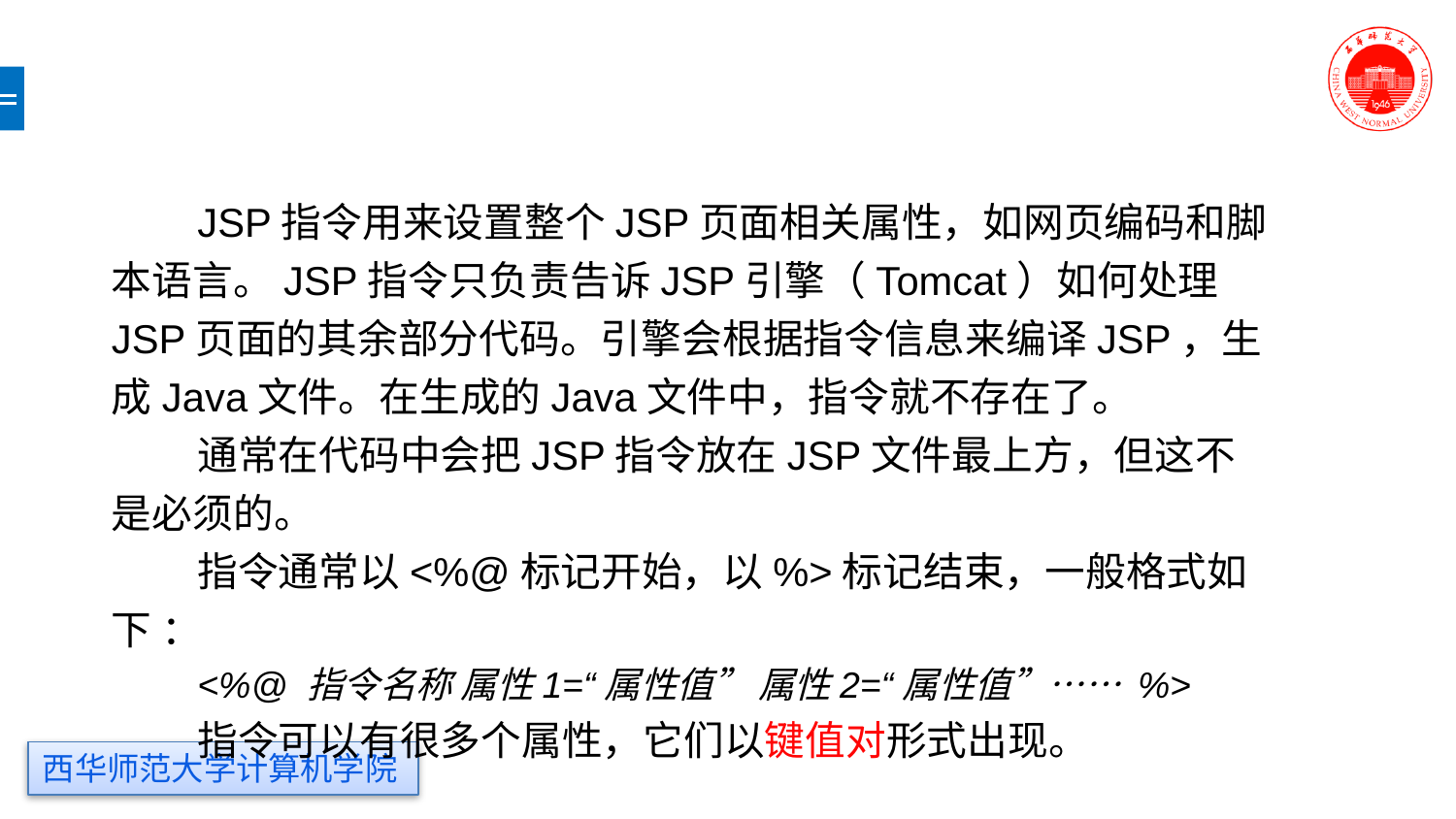

#
JSP指令用来设置整个JSP页面相关属性，如网页编码和脚本语言。JSP指令只负责告诉JSP引擎（Tomcat）如何处理JSP页面的其余部分代码。引擎会根据指令信息来编译JSP，生成Java文件。在生成的Java文件中，指令就不存在了。
通常在代码中会把JSP指令放在JSP文件最上方，但这不是必须的。
指令通常以<%@标记开始，以%>标记结束，一般格式如下 ：
<%@ 指令名称 属性1=“属性值” 属性2=“属性值”…… %>
指令可以有很多个属性，它们以键值对形式出现。